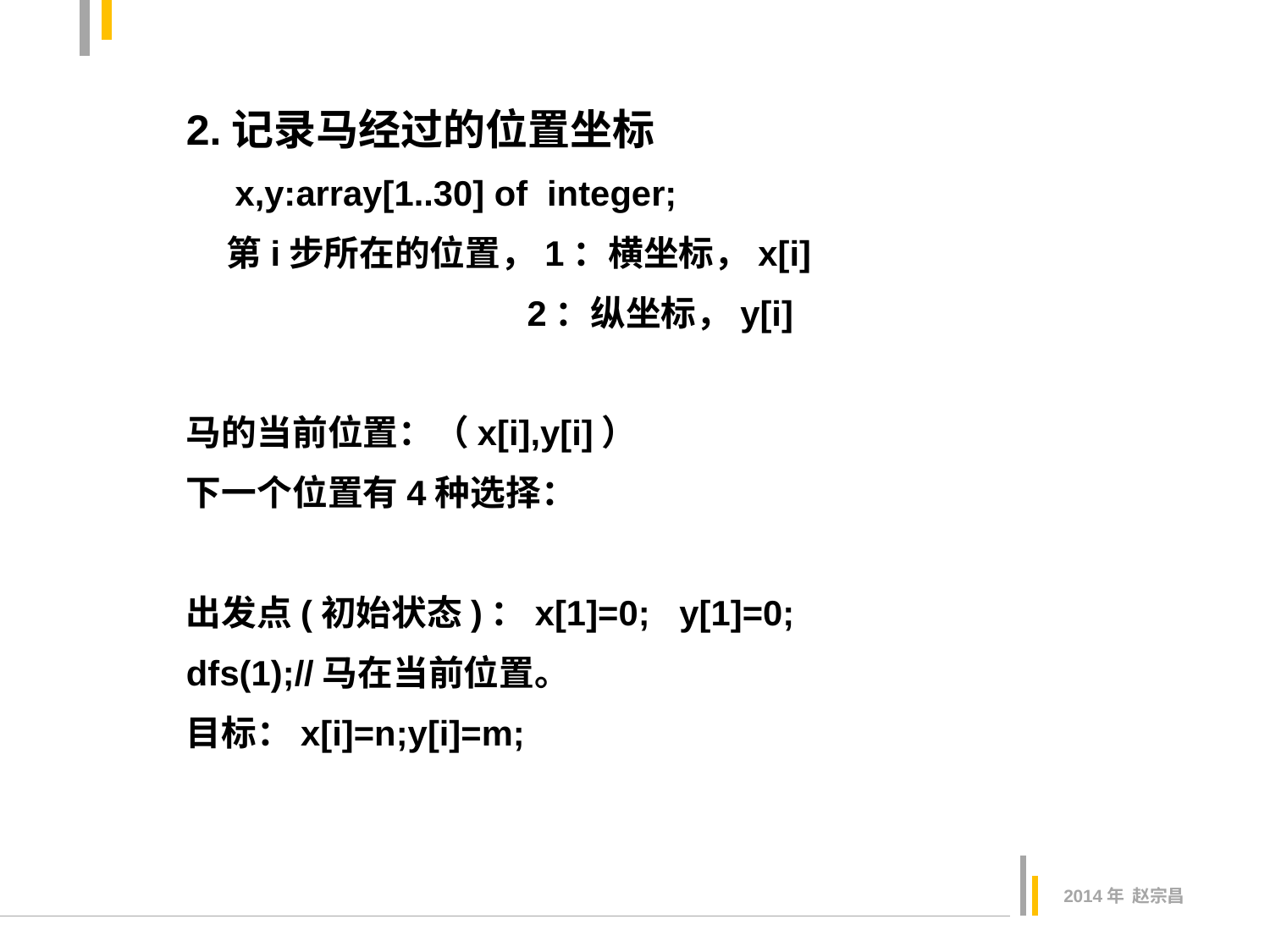

2.记录马经过的位置坐标
     x,y:array[1..30] of  integer;
    第i步所在的位置，1：横坐标，x[i]
                                   2：纵坐标，y[i]

马的当前位置：（x[i],y[i]）
下一个位置有4种选择：

出发点(初始状态)：x[1]=0;   y[1]=0;
dfs(1);//马在当前位置。
目标：x[i]=n;y[i]=m;